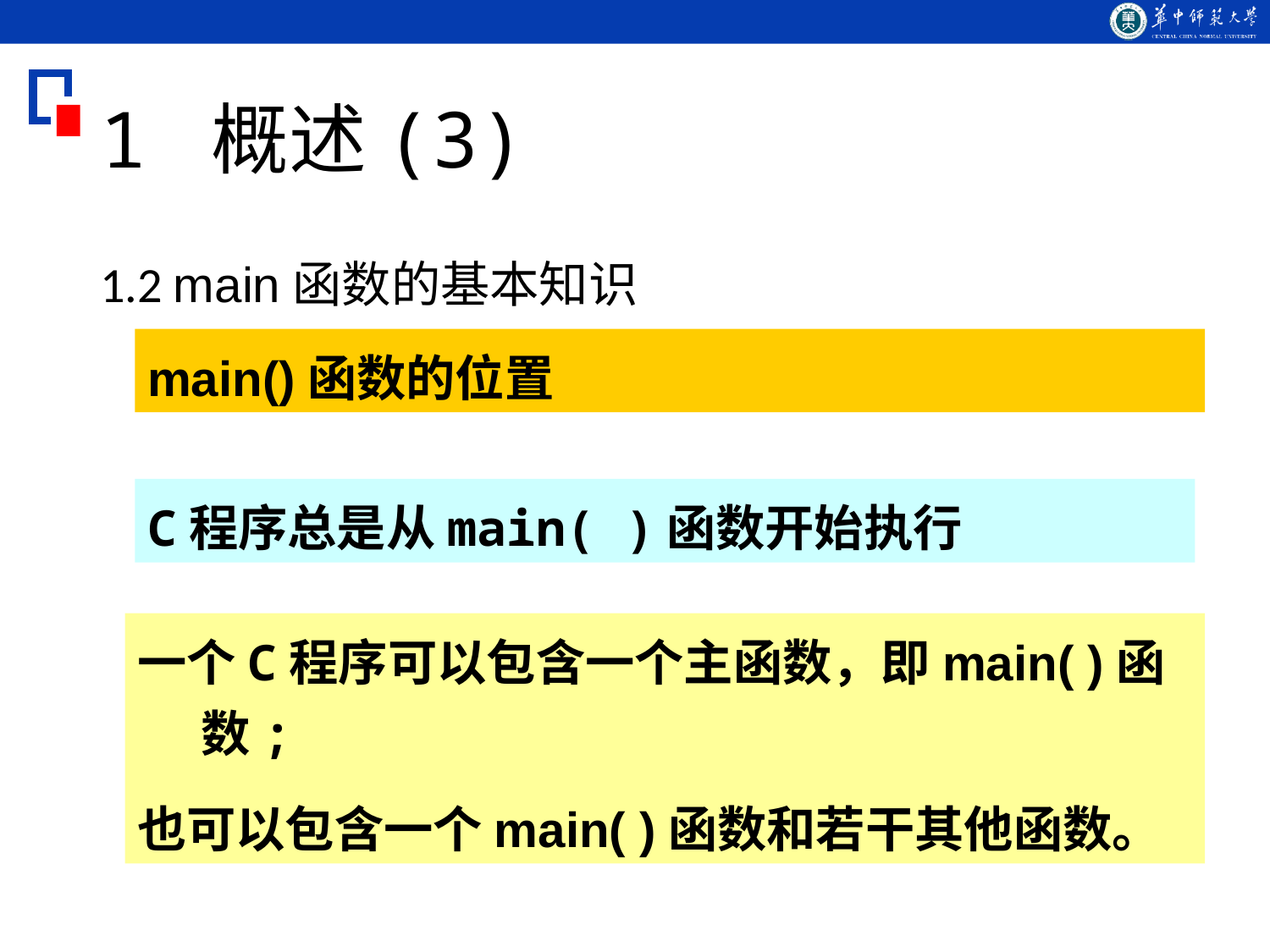

# 1 概述(3)
1.2 main函数的基本知识
main()函数的位置
C程序总是从main( )函数开始执行
一个C程序可以包含一个主函数，即main( )函数;
也可以包含一个main( )函数和若干其他函数。